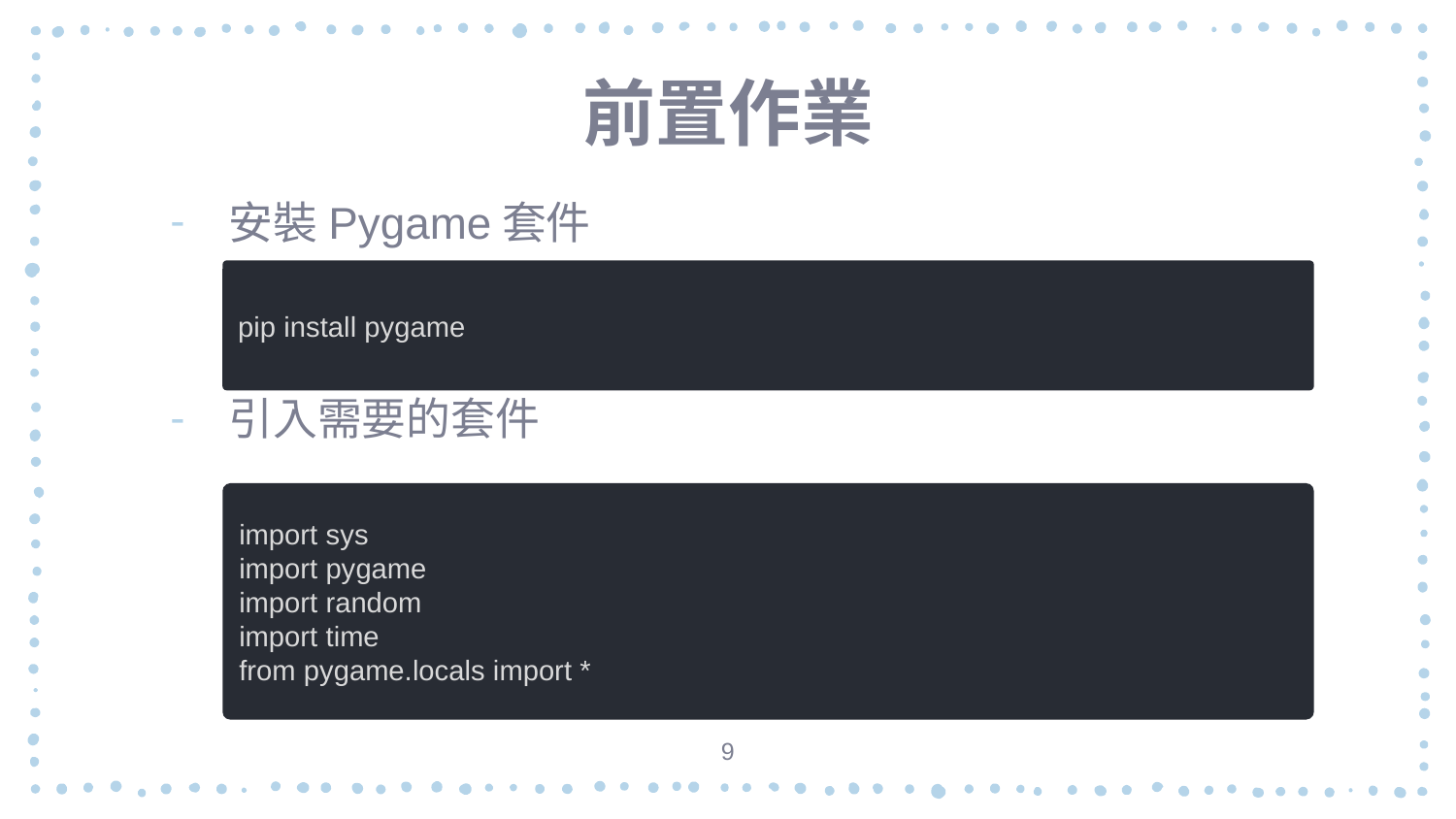

# 前置作業
安裝Pygame套件

引入需要的套件

pip install pygame
import sys
import pygame
import random
import time
from pygame.locals import *
9